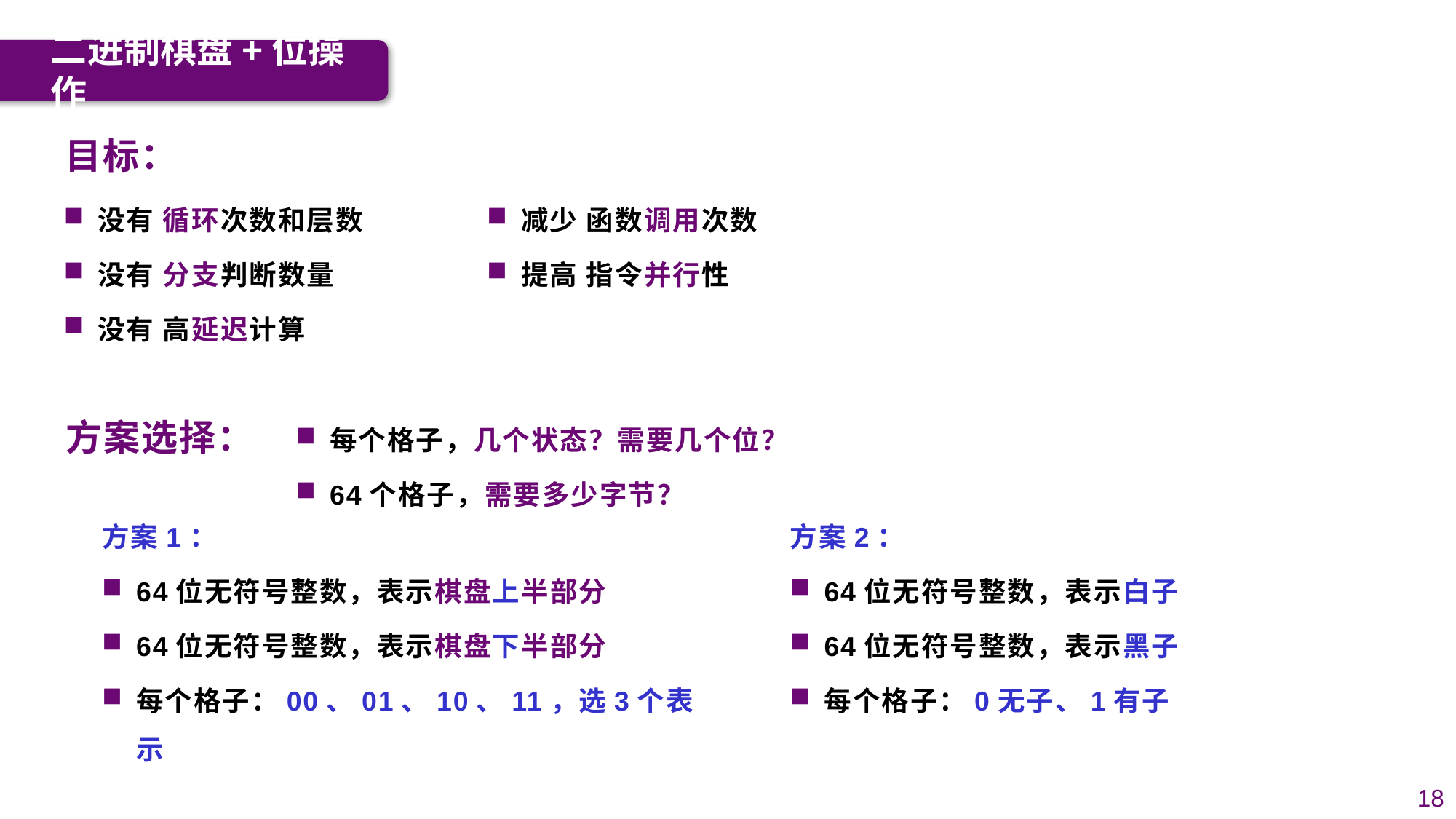

二进制棋盘+位操作
目标：
没有 循环次数和层数
没有 分支判断数量
没有 高延迟计算
减少 函数调用次数
提高 指令并行性
每个格子，几个状态？需要几个位？
64个格子，需要多少字节？
方案选择：
方案1：
64位无符号整数，表示棋盘上半部分
64位无符号整数，表示棋盘下半部分
每个格子：00、01、10、11，选3个表示
方案2：
64位无符号整数，表示白子
64位无符号整数，表示黑子
每个格子：0无子、1有子
18